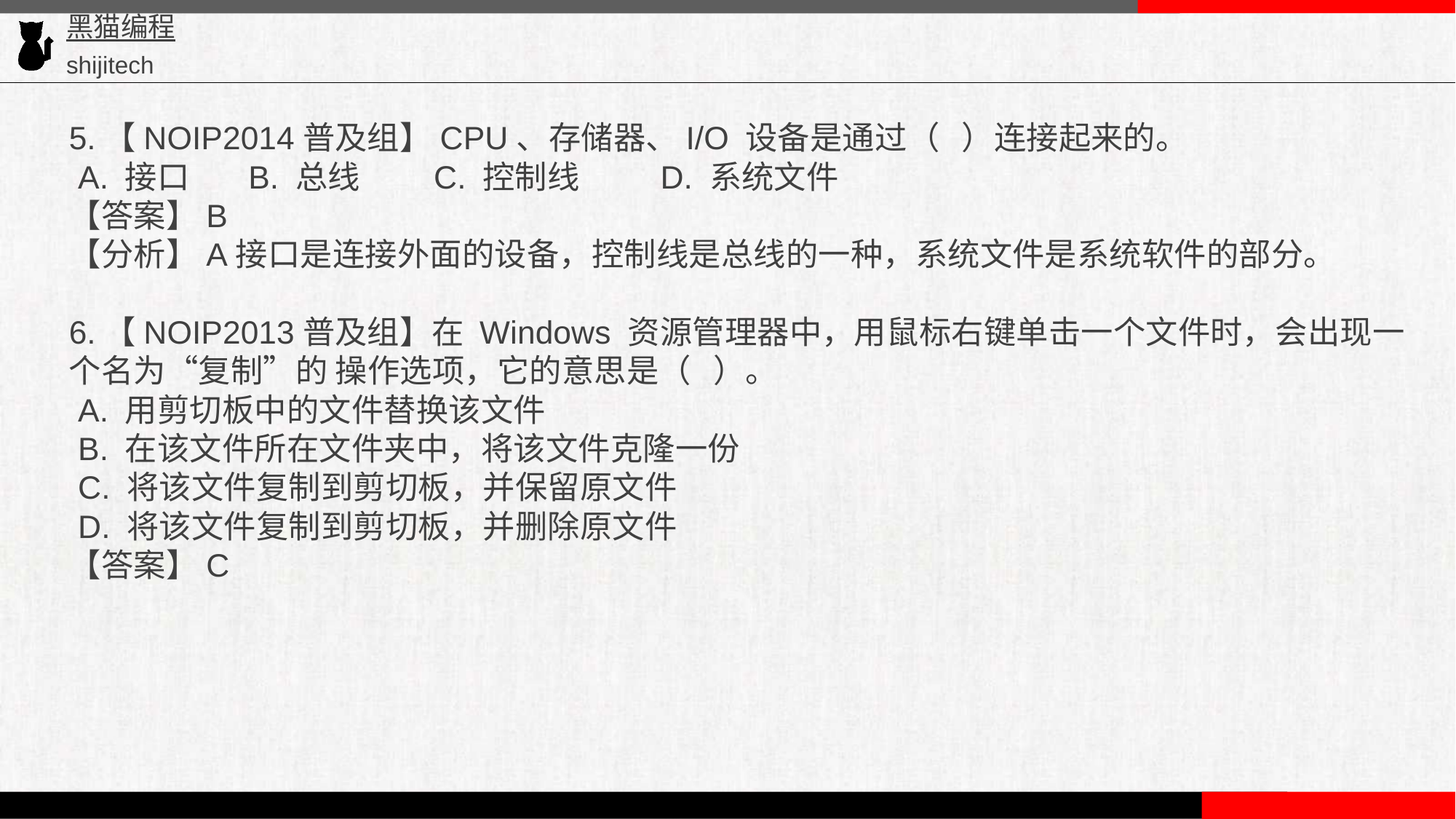

5.【NOIP2014普及组】CPU、存储器、I/O 设备是通过（   ）连接起来的。
 A. 接口       B. 总线         C. 控制线          D. 系统文件
【答案】B
【分析】A接口是连接外面的设备，控制线是总线的一种，系统文件是系统软件的部分。

6.【NOIP2013普及组】在 Windows 资源管理器中，用鼠标右键单击一个文件时，会出现一个名为“复制”的 操作选项，它的意思是（   ）。
 A. 用剪切板中的文件替换该文件
 B. 在该文件所在文件夹中，将该文件克隆一份
 C. 将该文件复制到剪切板，并保留原文件
 D. 将该文件复制到剪切板，并删除原文件
【答案】C